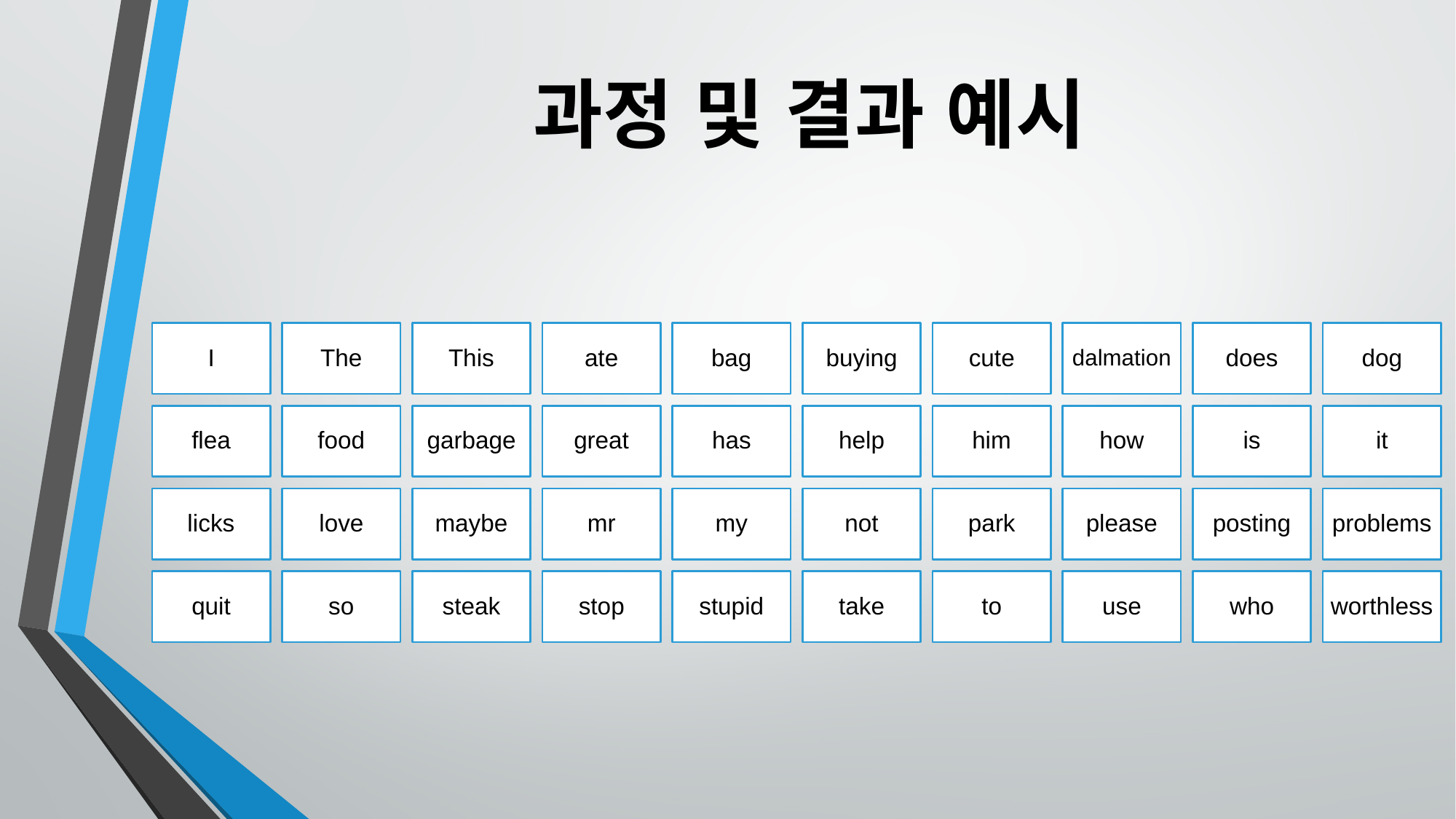

# 과정 및 결과 예시

I
The
This
ate
bag
buying
cute
dalmation
does
dog
flea
food
garbage
great
has
help
him
how
is
it
licks
love
maybe
mr
my
not
park
please
posting
problems
quit
so
steak
stop
stupid
take
to
use
who
worthless